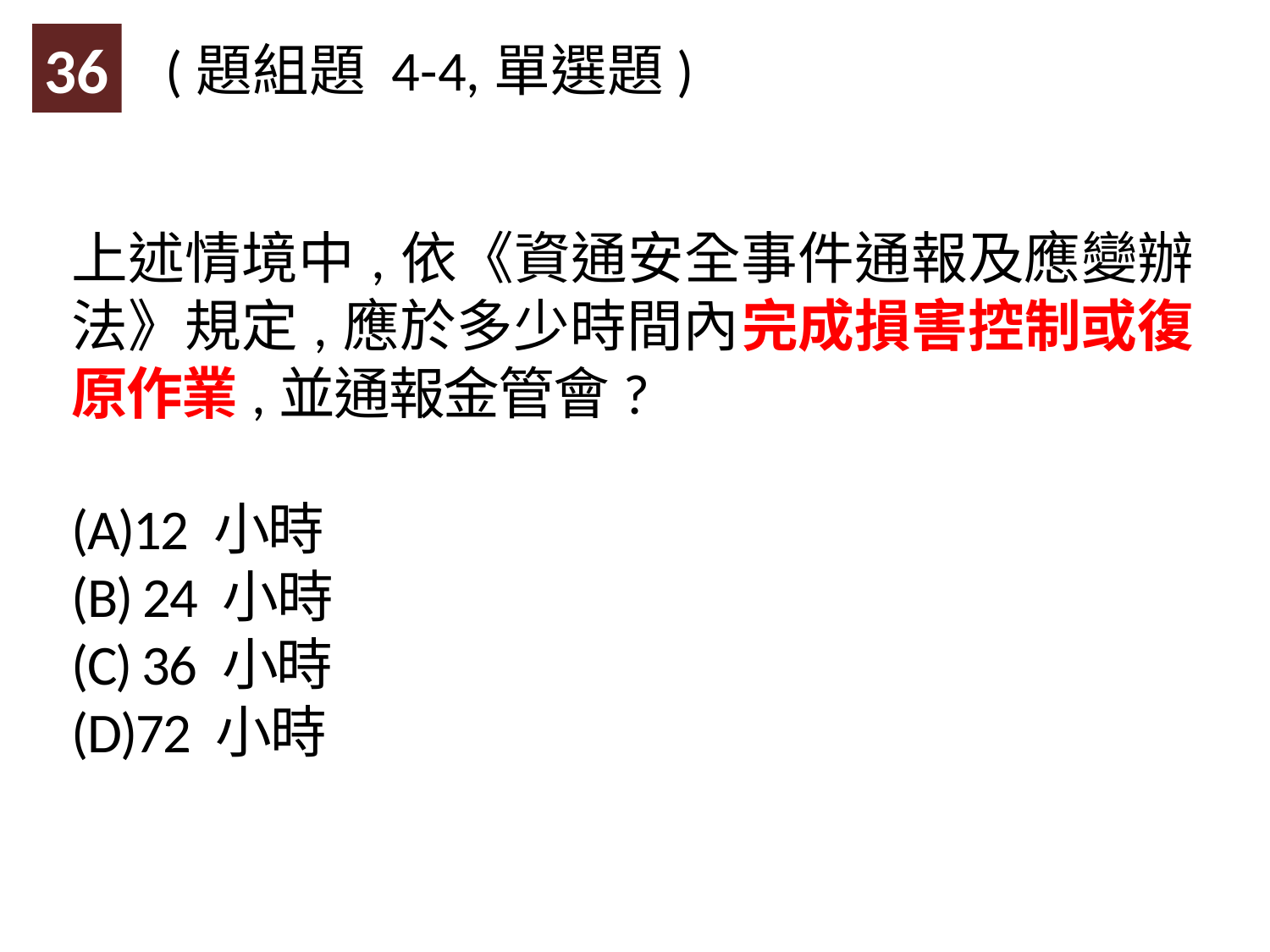

36
(題組題 4-4,單選題)
上述情境中,依《資通安全事件通報及應變辦法》規定,應於多少時間內完成損害控制或復原作業,並通報金管會?

(A)12 小時
(B) 24 小時
(C) 36 小時
(D)72 小時